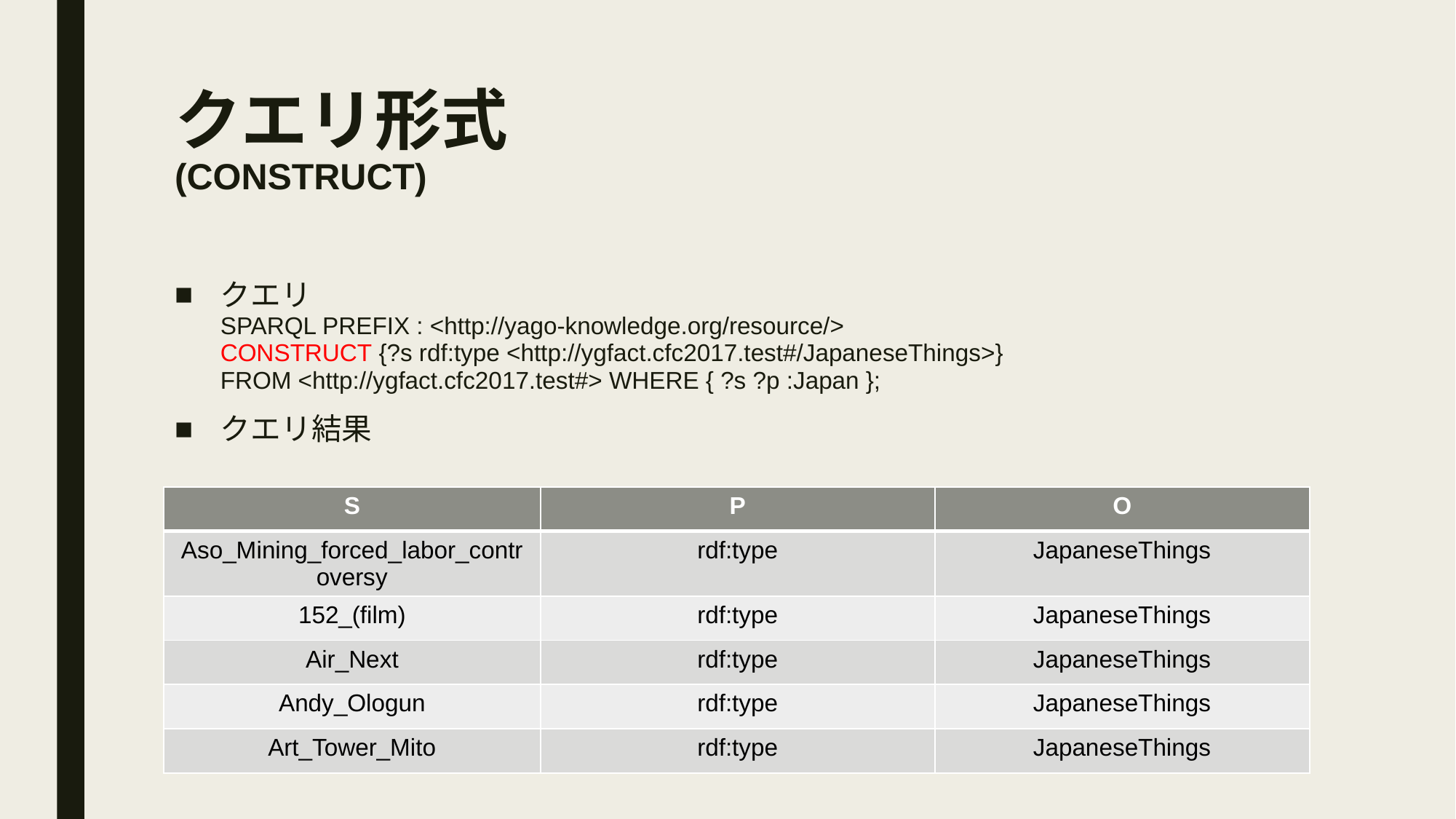

# クエリ形式 (CONSTRUCT)
クエリ
SPARQL PREFIX : <http://yago-knowledge.org/resource/>
CONSTRUCT {?s rdf:type <http://ygfact.cfc2017.test#/JapaneseThings>}
FROM <http://ygfact.cfc2017.test#> WHERE { ?s ?p :Japan };
クエリ結果
| S | P | O |
| --- | --- | --- |
| Aso\_Mining\_forced\_labor\_controversy | rdf:type | JapaneseThings |
| 152\_(film) | rdf:type | JapaneseThings |
| Air\_Next | rdf:type | JapaneseThings |
| Andy\_Ologun | rdf:type | JapaneseThings |
| Art\_Tower\_Mito | rdf:type | JapaneseThings |